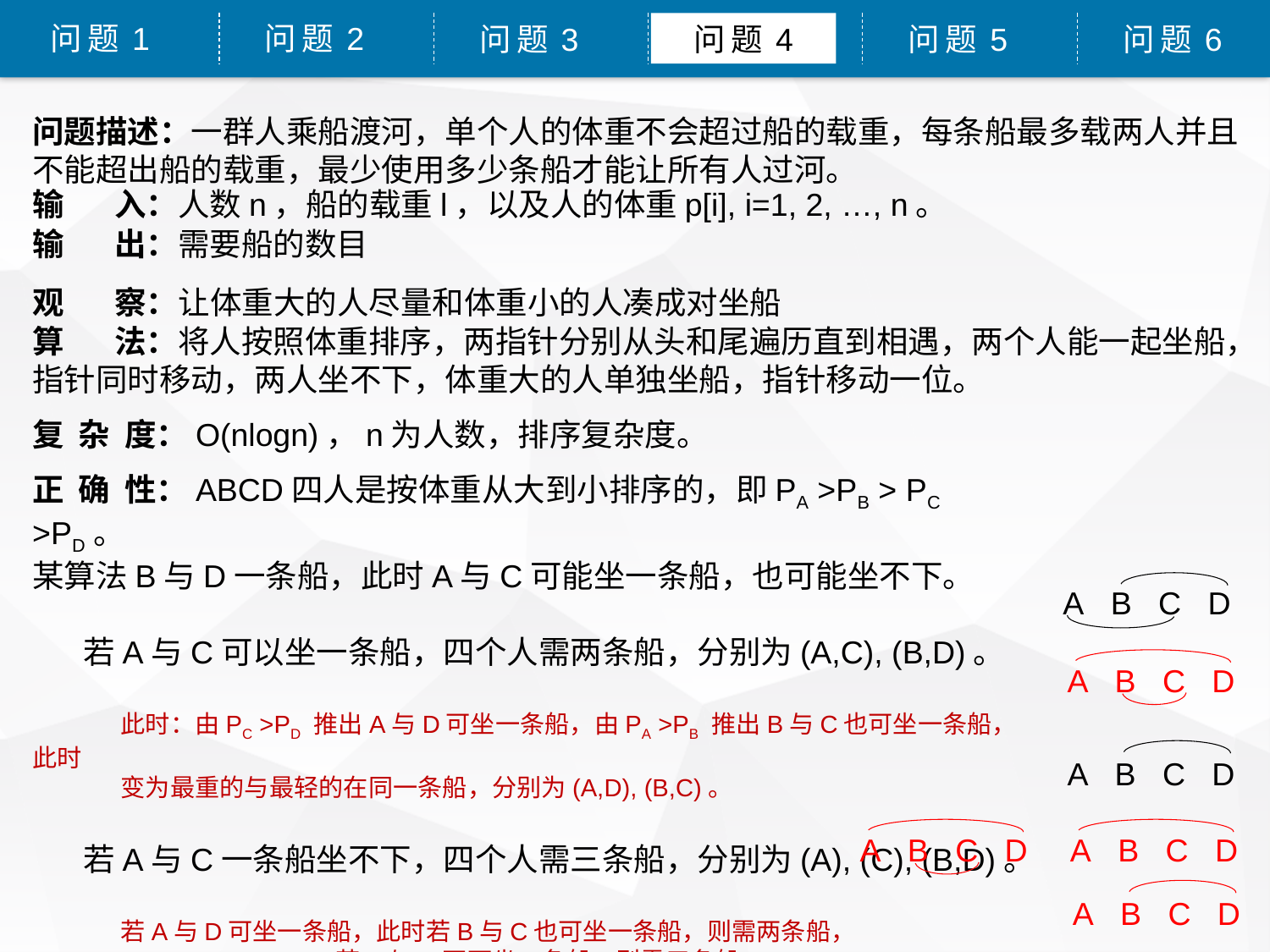

问题1
问题2
问题3
问题4
问题5
问题6
问题描述：一群人乘船渡河，单个人的体重不会超过船的载重，每条船最多载两人并且不能超出船的载重，最少使用多少条船才能让所有人过河。
输       入：人数n，船的载重l，以及人的体重p[i], i=1, 2, …, n。
输       出：需要船的数目
观       察：让体重大的人尽量和体重小的人凑成对坐船
算       法：将人按照体重排序，两指针分别从头和尾遍历直到相遇，两个人能一起坐船，指针同时移动，两人坐不下，体重大的人单独坐船，指针移动一位。
复  杂  度：O(nlogn)，n为人数，排序复杂度。
正  确  性：ABCD四人是按体重从大到小排序的，即PA >PB > PC >PD。
某算法B与D一条船，此时A与C可能坐一条船，也可能坐不下。

      若A与C可以坐一条船，四个人需两条船，分别为(A,C), (B,D)。

               此时：由PC >PD 推出A与D可坐一条船，由PA >PB 推出B与C也可坐一条船，此时
               变为最重的与最轻的在同一条船，分别为(A,D), (B,C)。

      若A与C一条船坐不下，四个人需三条船，分别为(A), (C), (B,D)。

               若A与D可坐一条船，此时若B与C也可坐一条船，则需两条船，
                                                      若B与C不可坐一条船，则需三条船。
               若A与D不可坐同一条船，则A单独坐船，B与D坐一条船，C坐一条船，需三条船。

A   B   C   D

A   B   C   D

A   B   C   D

A   B   C   D
A   B   C   D

A   B   C   D